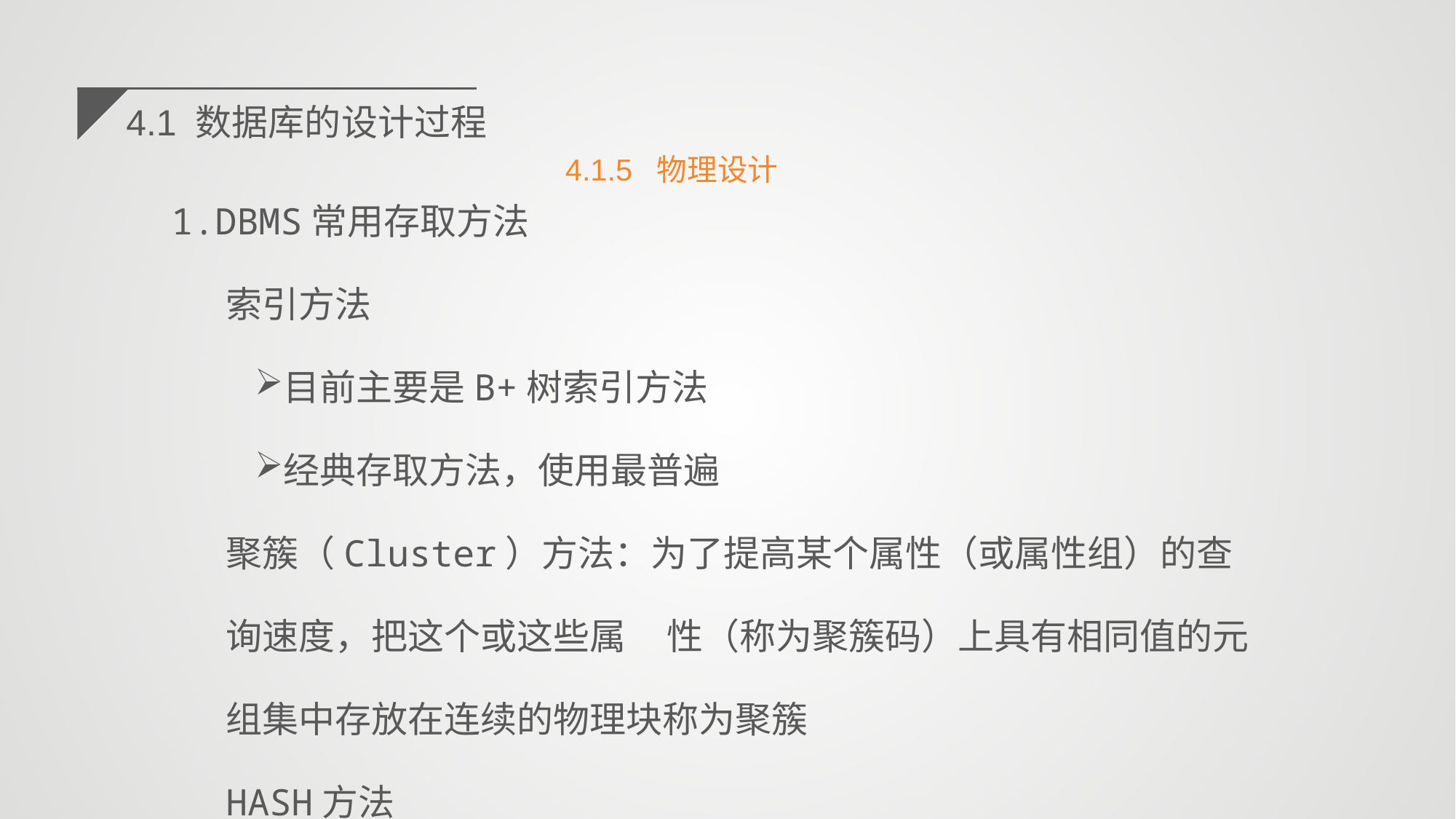

4.1 数据库的设计过程

4.1.5  物理设计
1.DBMS常用存取方法
索引方法
目前主要是B+树索引方法
经典存取方法，使用最普遍
聚簇（Cluster）方法：为了提高某个属性（或属性组）的查询速度，把这个或这些属     性（称为聚簇码）上具有相同值的元组集中存放在连续的物理块称为聚簇
HASH方法